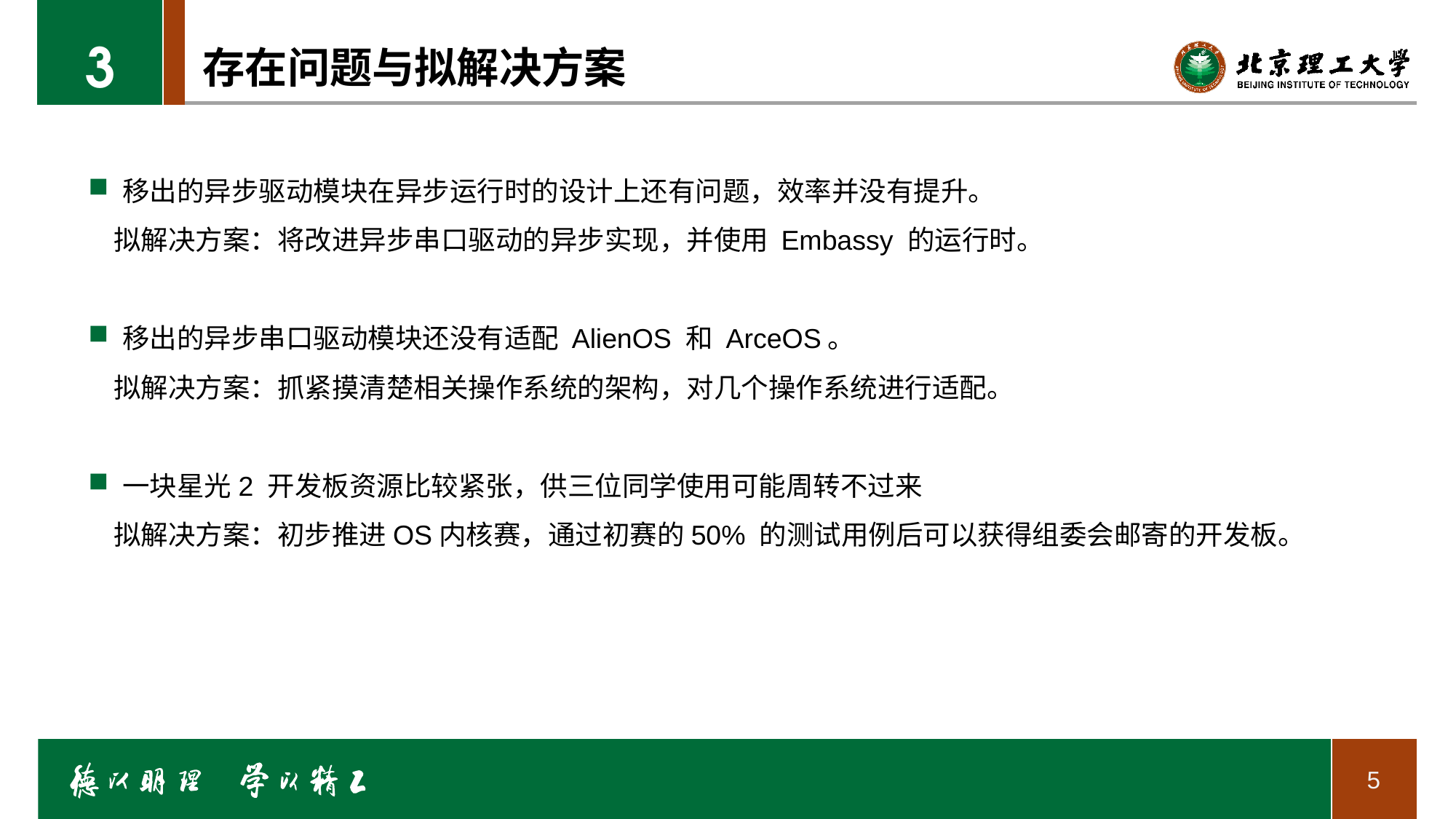

3
# 存在问题与拟解决方案
移出的异步驱动模块在异步运行时的设计上还有问题，效率并没有提升。
   拟解决方案：将改进异步串口驱动的异步实现，并使用 Embassy 的运行时。

移出的异步串口驱动模块还没有适配 AlienOS 和 ArceOS。
   拟解决方案：抓紧摸清楚相关操作系统的架构，对几个操作系统进行适配。

一块星光2 开发板资源比较紧张，供三位同学使用可能周转不过来
   拟解决方案：初步推进OS内核赛，通过初赛的50% 的测试用例后可以获得组委会邮寄的开发板。